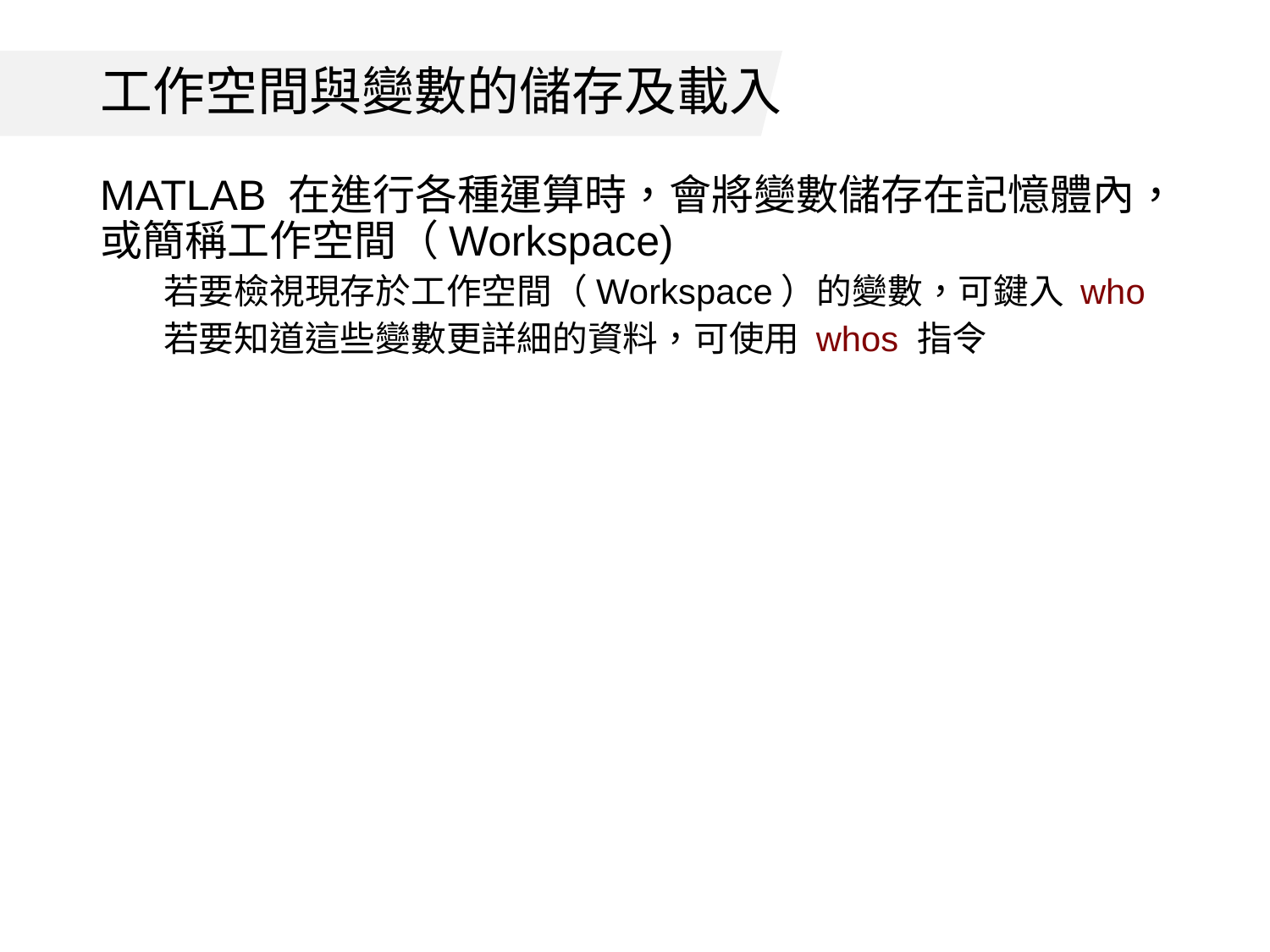

# 工作空間與變數的儲存及載入
MATLAB 在進行各種運算時，會將變數儲存在記憶體內，或簡稱工作空間（Workspace)
若要檢視現存於工作空間（Workspace）的變數，可鍵入 who
若要知道這些變數更詳細的資料，可使用 whos 指令